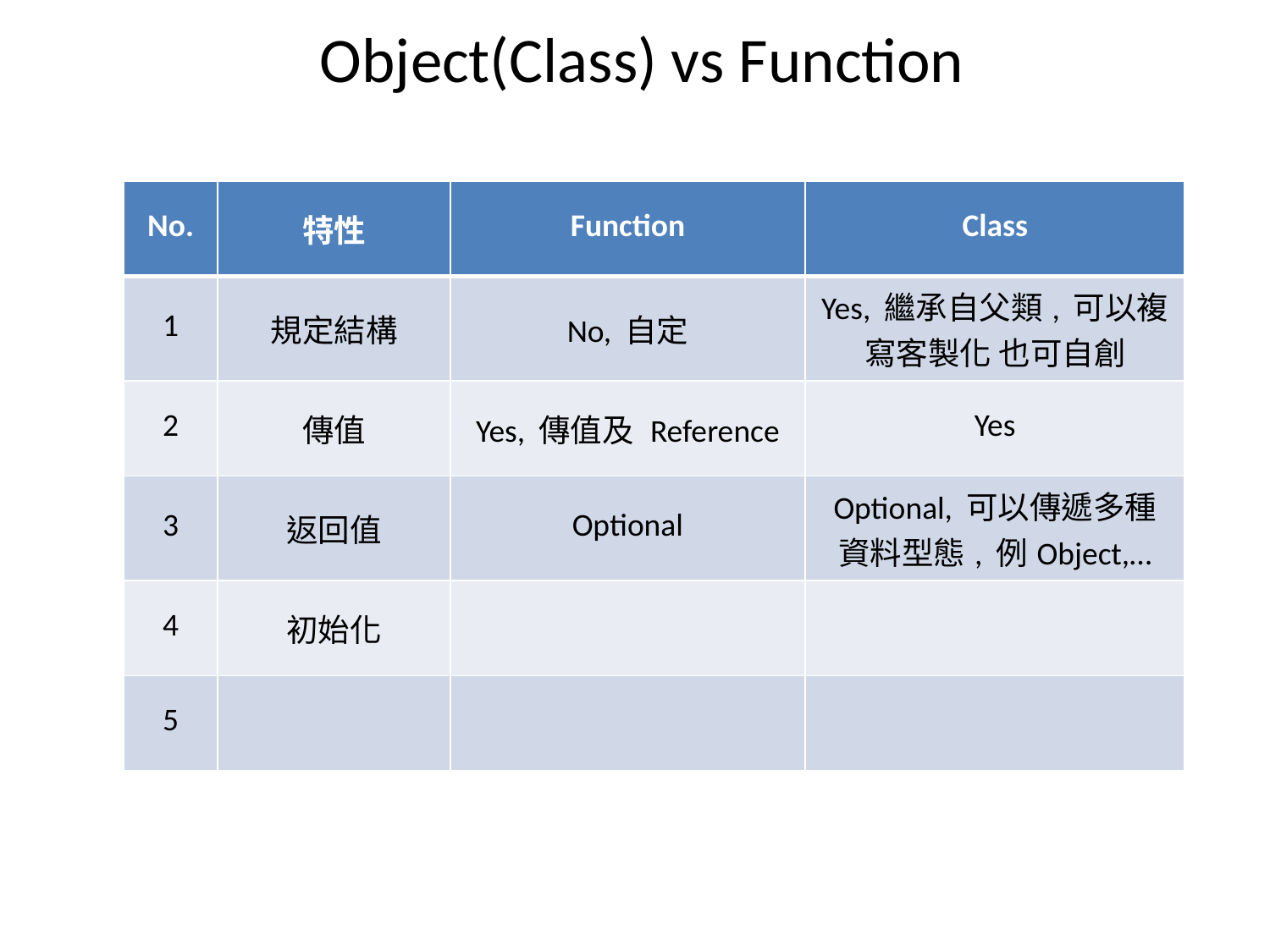

# Object(Class) vs Function
| No. | 特性 | Function | Class |
| --- | --- | --- | --- |
| 1 | 規定結構 | No, 自定 | Yes, 繼承自父類, 可以複寫客製化 也可自創 |
| 2 | 傳值 | Yes, 傳值及 Reference | Yes |
| 3 | 返回值 | Optional | Optional, 可以傳遞多種資料型態, 例Object,… |
| 4 | 初始化 |  |  |
| 5 |  |  |  |